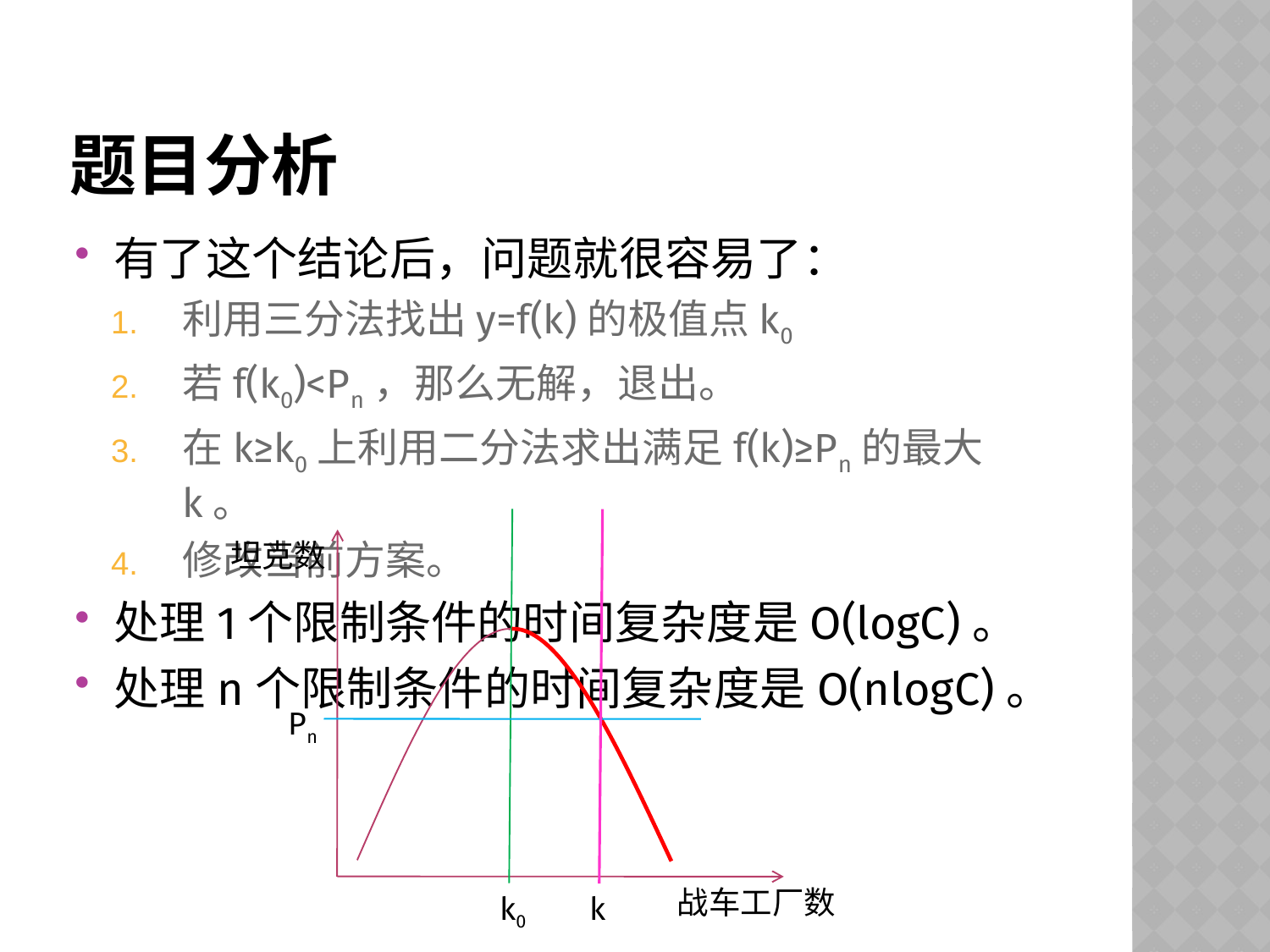

# 题目分析
有了这个结论后，问题就很容易了：
利用三分法找出y=f(k)的极值点k0
若f(k0)<Pn，那么无解，退出。
在k≥k0上利用二分法求出满足f(k)≥Pn的最大k。
修改当前方案。
处理1个限制条件的时间复杂度是O(logC)。
处理n个限制条件的时间复杂度是O(nlogC)。
k0
k
坦克数

战车工厂数

Pn